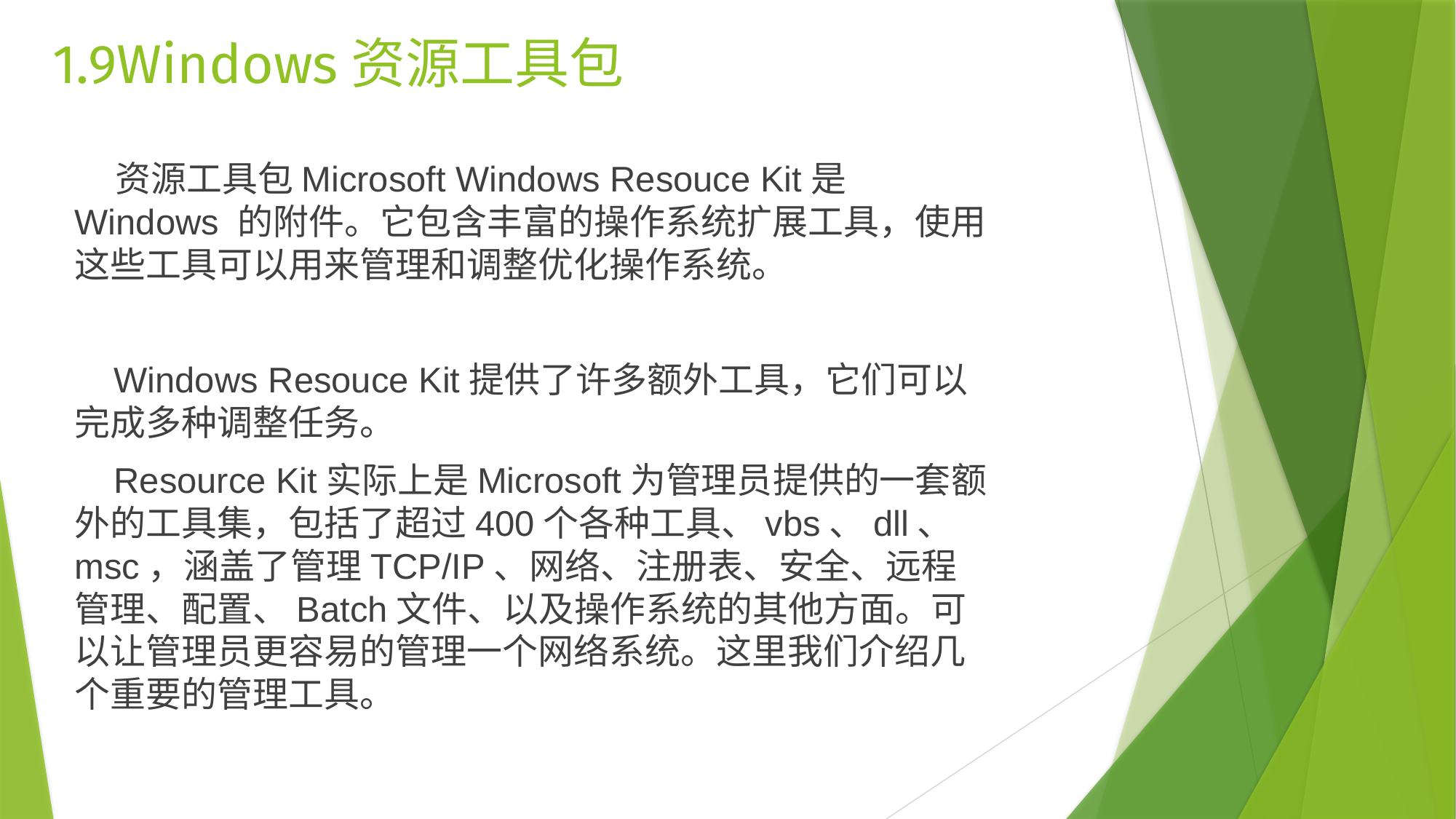

1.9Windows资源工具包
    资源工具包Microsoft Windows Resouce Kit是Windows 的附件。它包含丰富的操作系统扩展工具，使用这些工具可以用来管理和调整优化操作系统。

    Windows Resouce Kit提供了许多额外工具，它们可以完成多种调整任务。
    Resource Kit实际上是Microsoft为管理员提供的一套额外的工具集，包括了超过400个各种工具、vbs、dll、msc，涵盖了管理TCP/IP、网络、注册表、安全、远程管理、配置、Batch文件、以及操作系统的其他方面。可以让管理员更容易的管理一个网络系统。这里我们介绍几个重要的管理工具。